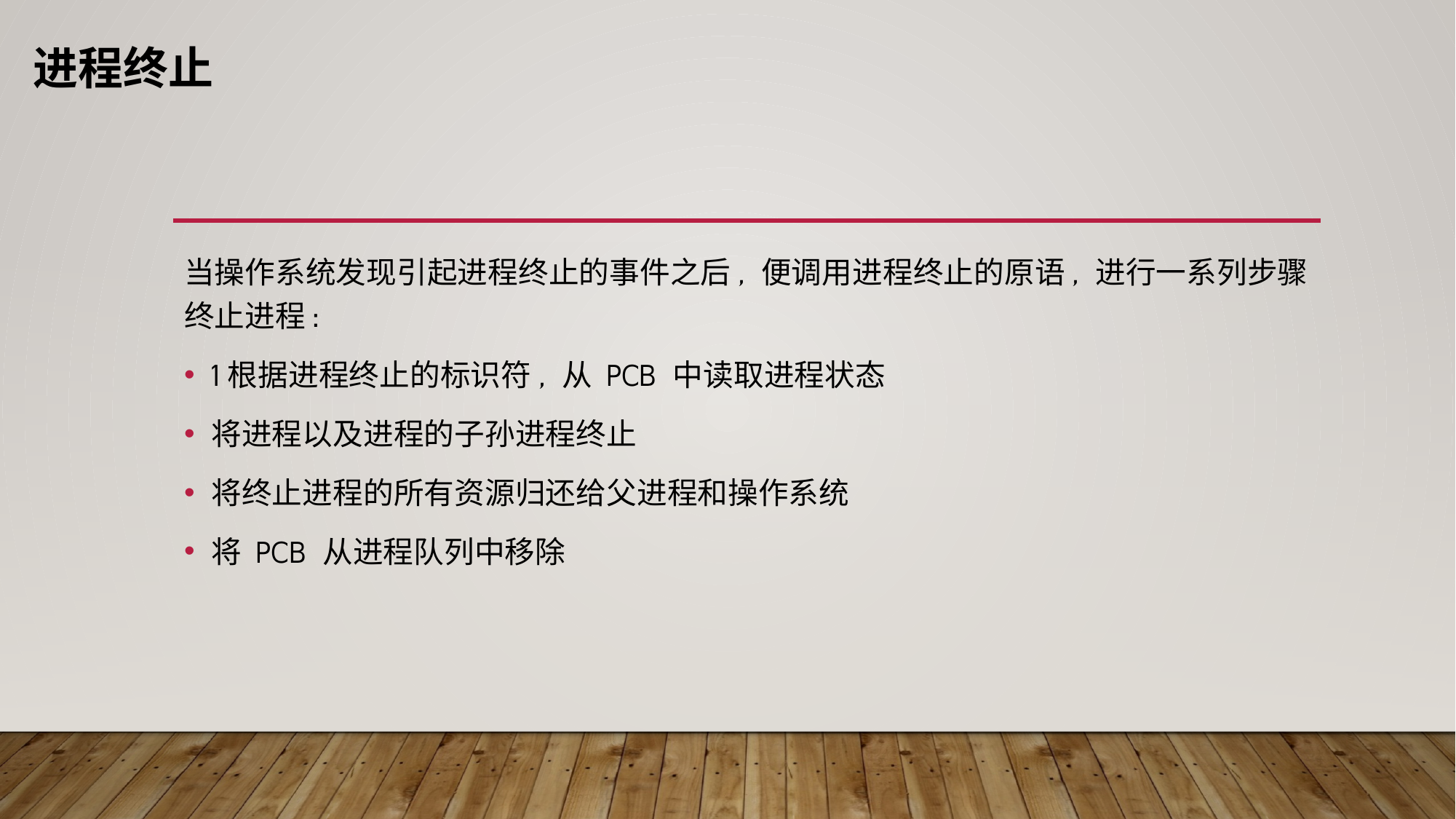

# 进程终止
当操作系统发现引起进程终止的事件之后, 便调用进程终止的原语, 进行一系列步骤终止进程:
1根据进程终止的标识符, 从 PCB 中读取进程状态
将进程以及进程的子孙进程终止
将终止进程的所有资源归还给父进程和操作系统
将 PCB 从进程队列中移除